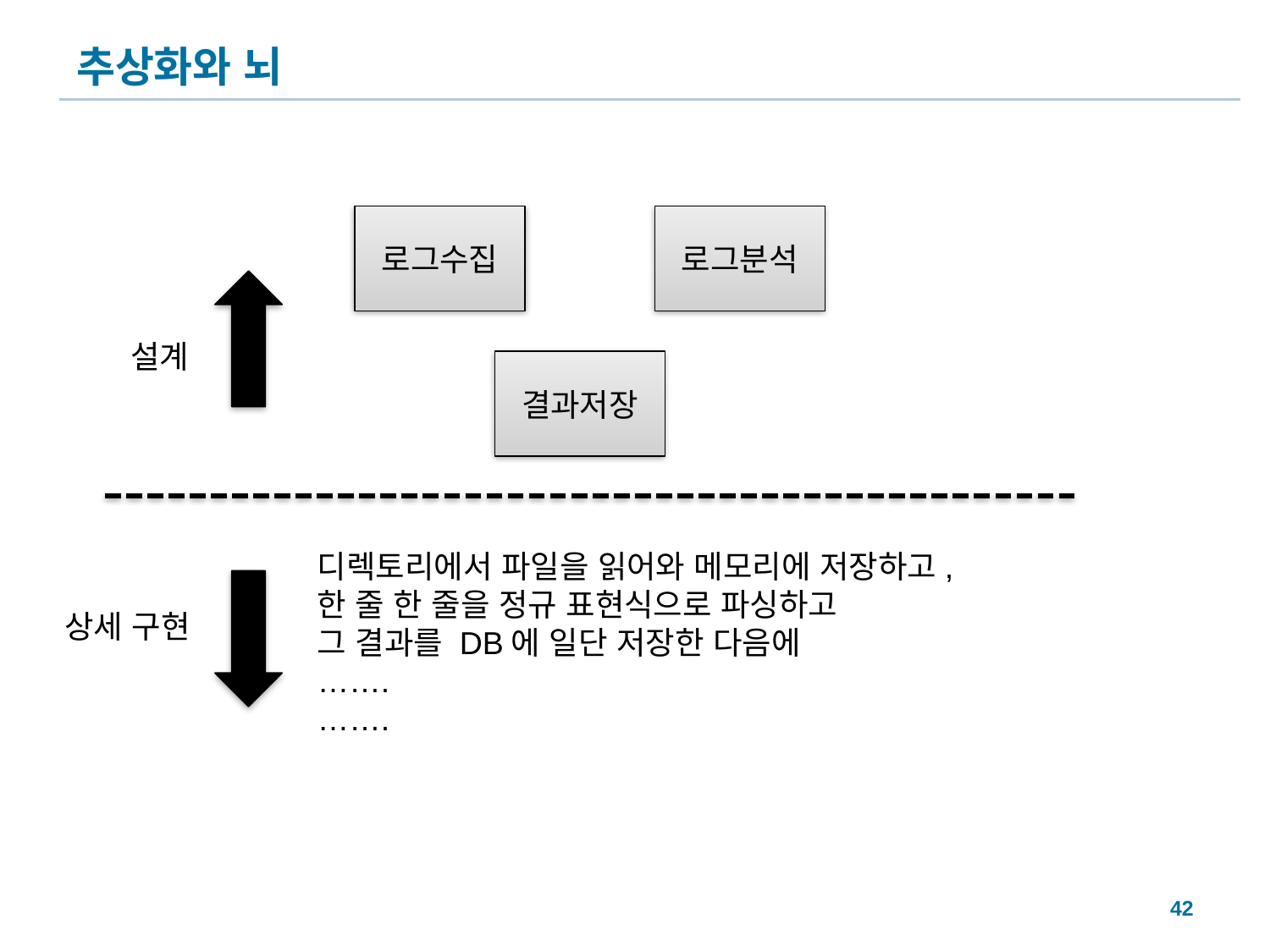

# 추상화와 뇌
로그수집
로그분석

설계
결과저장
디렉토리에서 파일을 읽어와 메모리에 저장하고,
한 줄 한 줄을 정규 표현식으로 파싱하고
그 결과를 DB에 일단 저장한 다음에
…….
…….

상세 구현
42